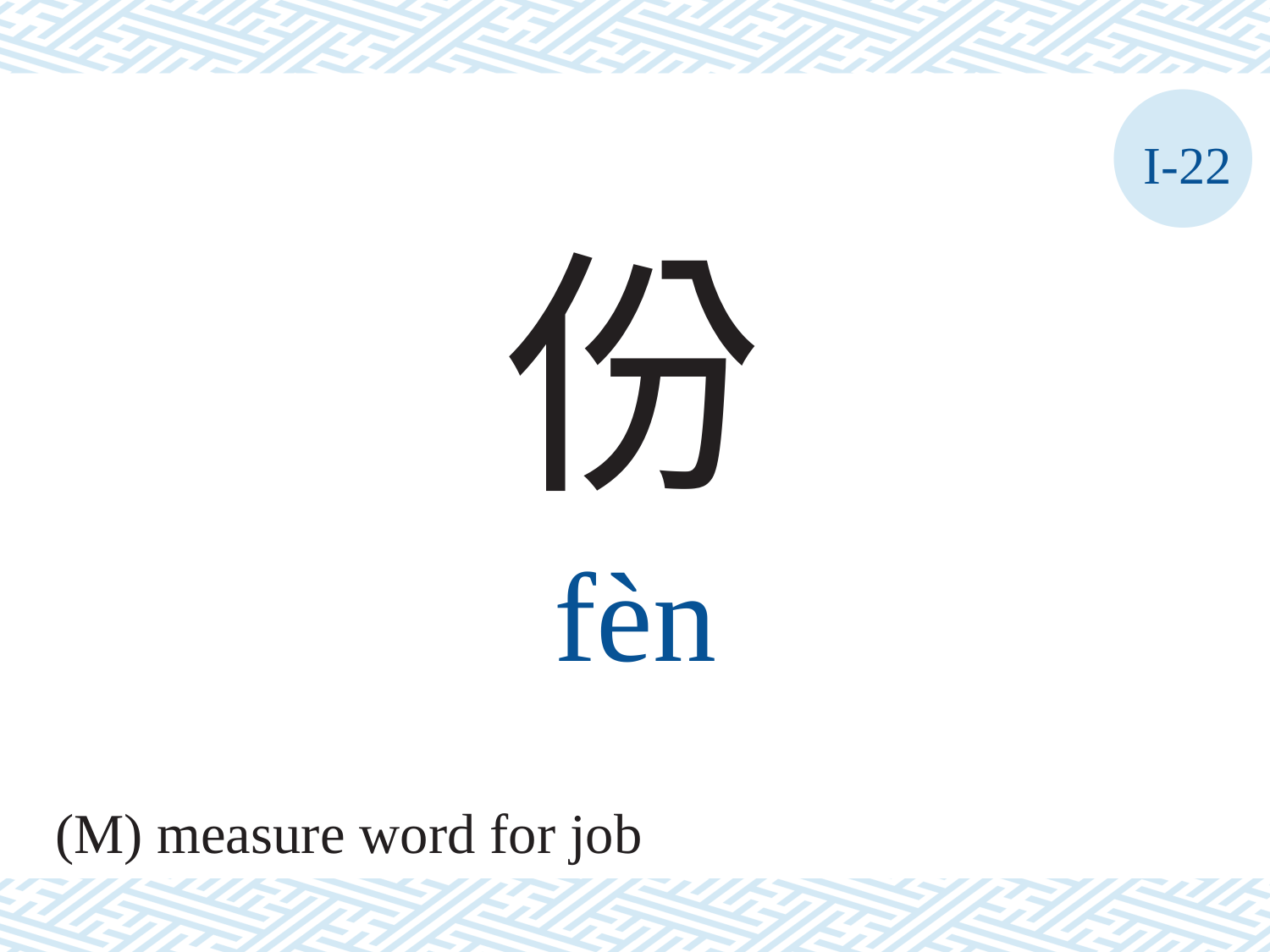

I-22
份
fèn
(M) measure word for job